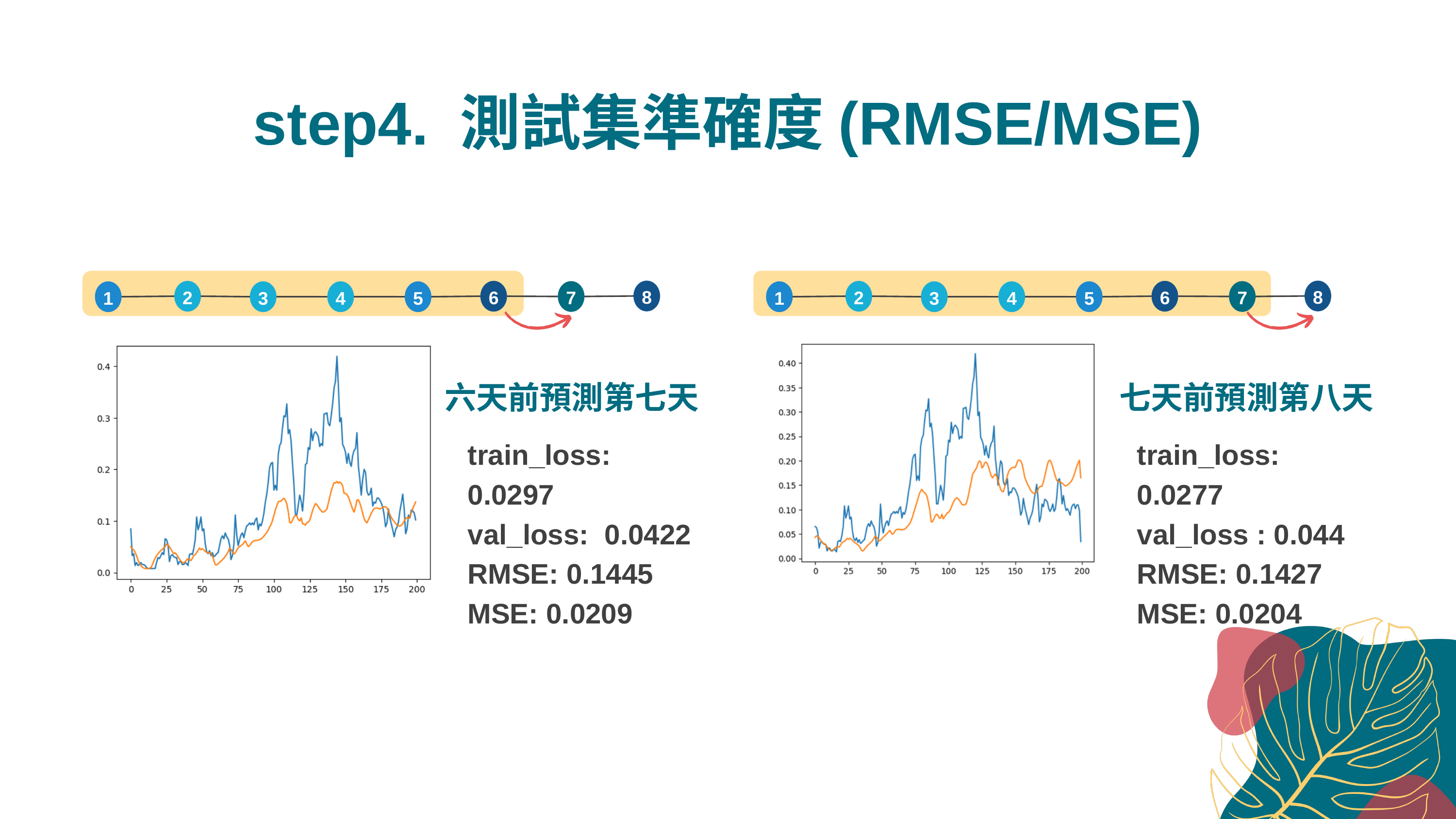

step4. 測試集準確度(RMSE/MSE)

8

8

2

6

2

6

7

7

1

3

4

5

1

3

4

5

六天前預測第七天
七天前預測第八天
train_loss: 0.0297
val_loss:  0.0422
RMSE: 0.1445
MSE: 0.0209
train_loss: 0.0277
val_loss : 0.044
RMSE: 0.1427
MSE: 0.0204